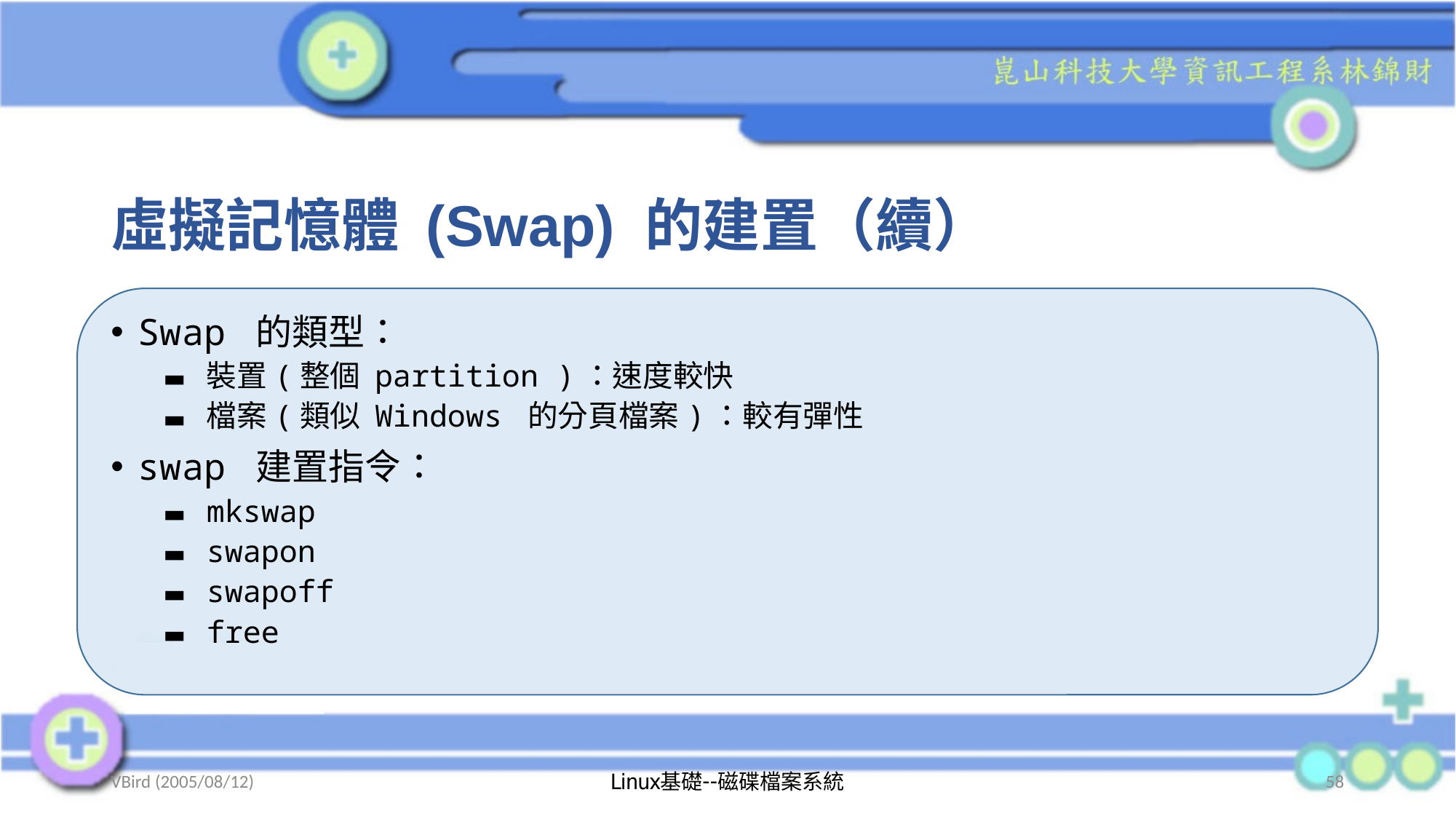

# 虛擬記憶體 (Swap) 的建置（續）

Swap 的類型：
裝置(整個 partition )：速度較快
檔案(類似 Windows 的分頁檔案)：較有彈性
swap 建置指令：
mkswap
swapon
swapoff
free
VBird (2005/08/12)
Linux基礎--磁碟檔案系統
58